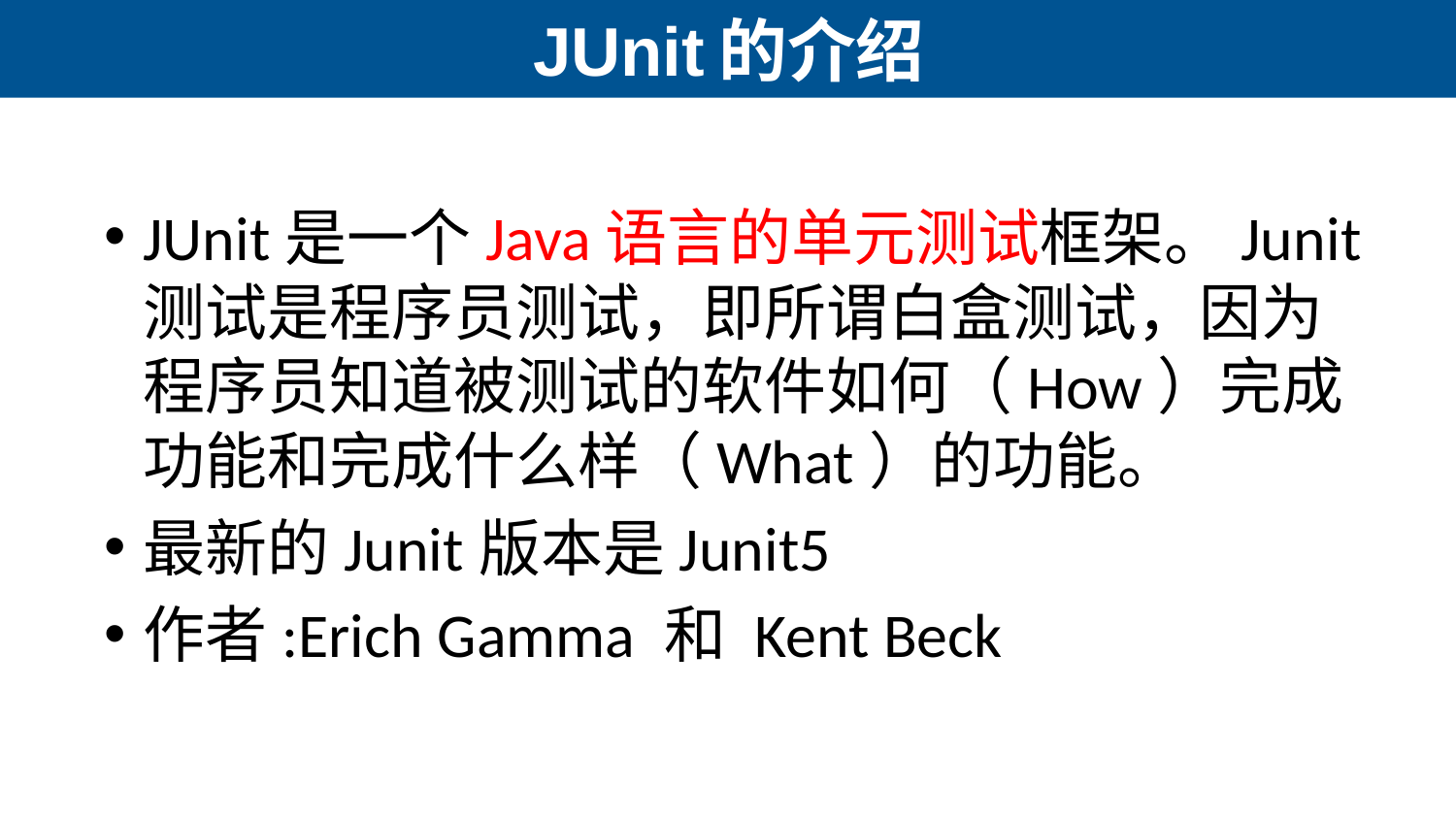

# JUnit的介绍
JUnit是一个Java语言的单元测试框架。Junit测试是程序员测试，即所谓白盒测试，因为程序员知道被测试的软件如何（How）完成功能和完成什么样（What）的功能。
最新的Junit版本是Junit5
作者:Erich Gamma 和 Kent Beck